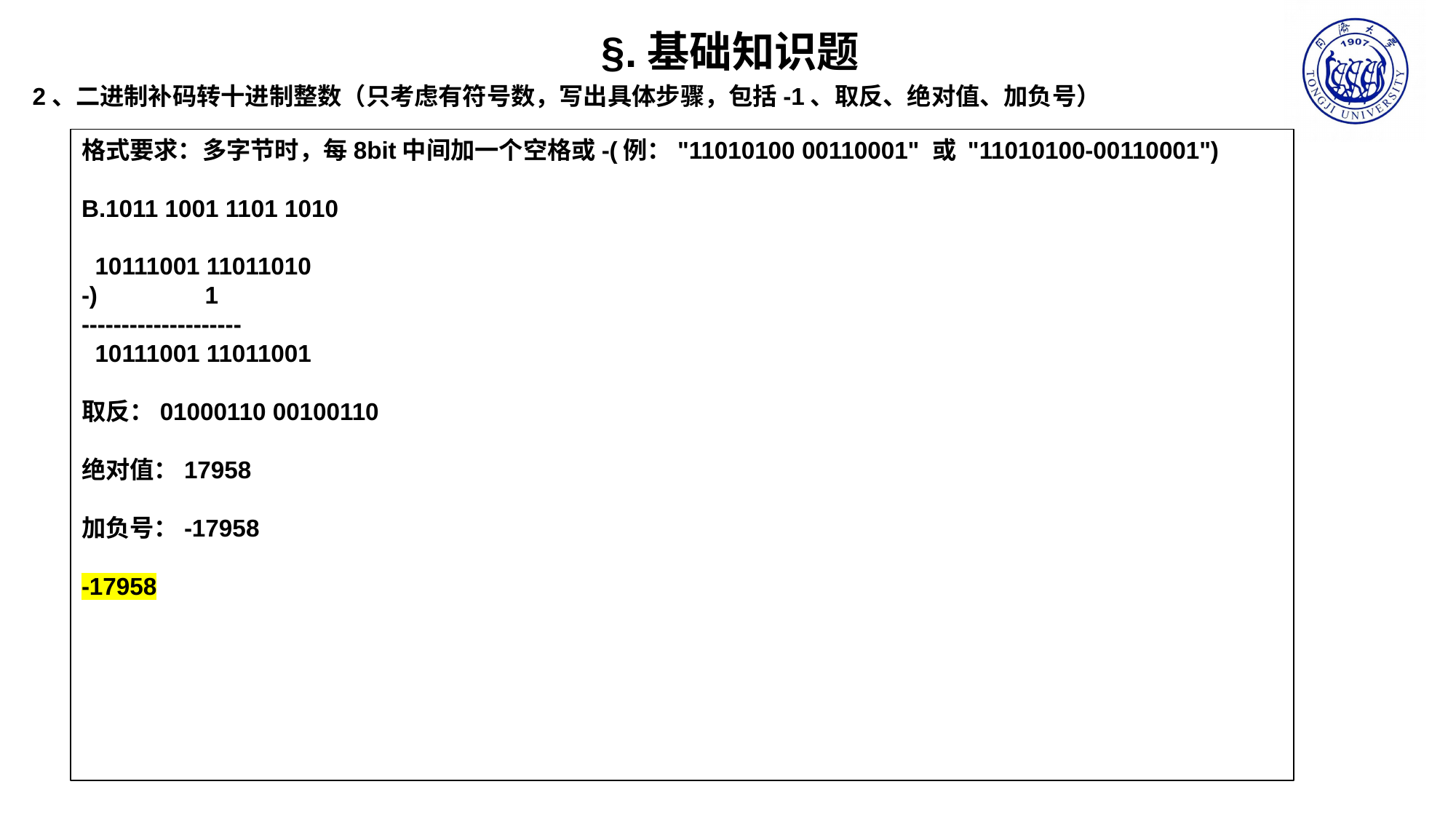

§.基础知识题
2、二进制补码转十进制整数（只考虑有符号数，写出具体步骤，包括-1、取反、绝对值、加负号）
格式要求：多字节时，每8bit中间加一个空格或-(例："11010100 00110001" 或 "11010100-00110001")

B.1011 1001 1101 1010

  10111001 11011010
-)                1
--------------------
  10111001 11011001

取反：01000110 00100110

绝对值：17958

加负号：-17958

-17958